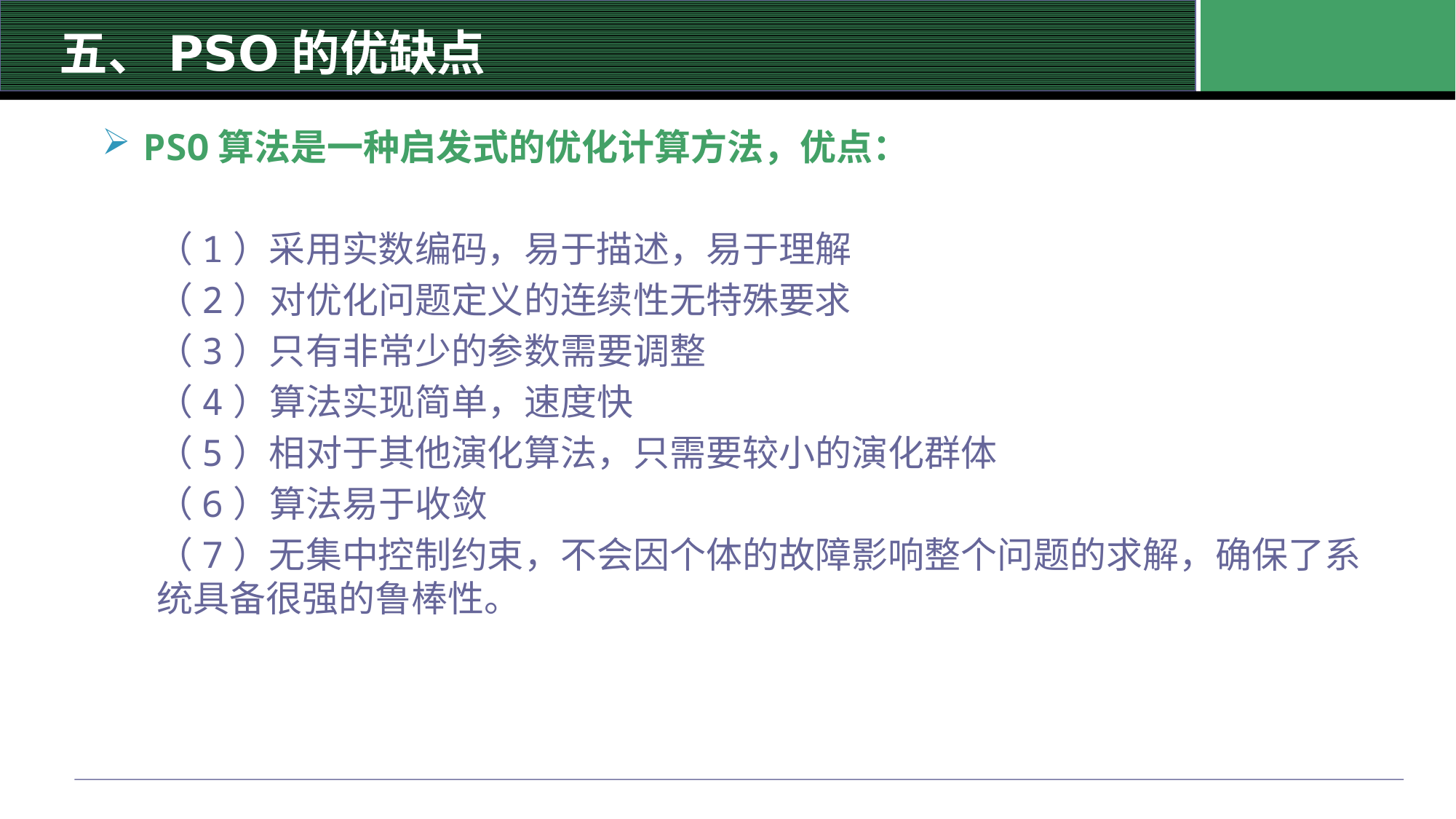

# 五、PSO的优缺点
PSO算法是一种启发式的优化计算方法，优点：

（1）采用实数编码，易于描述，易于理解
（2）对优化问题定义的连续性无特殊要求
（3）只有非常少的参数需要调整
（4）算法实现简单，速度快
（5）相对于其他演化算法，只需要较小的演化群体
（6）算法易于收敛
（7）无集中控制约束，不会因个体的故障影响整个问题的求解，确保了系统具备很强的鲁棒性。